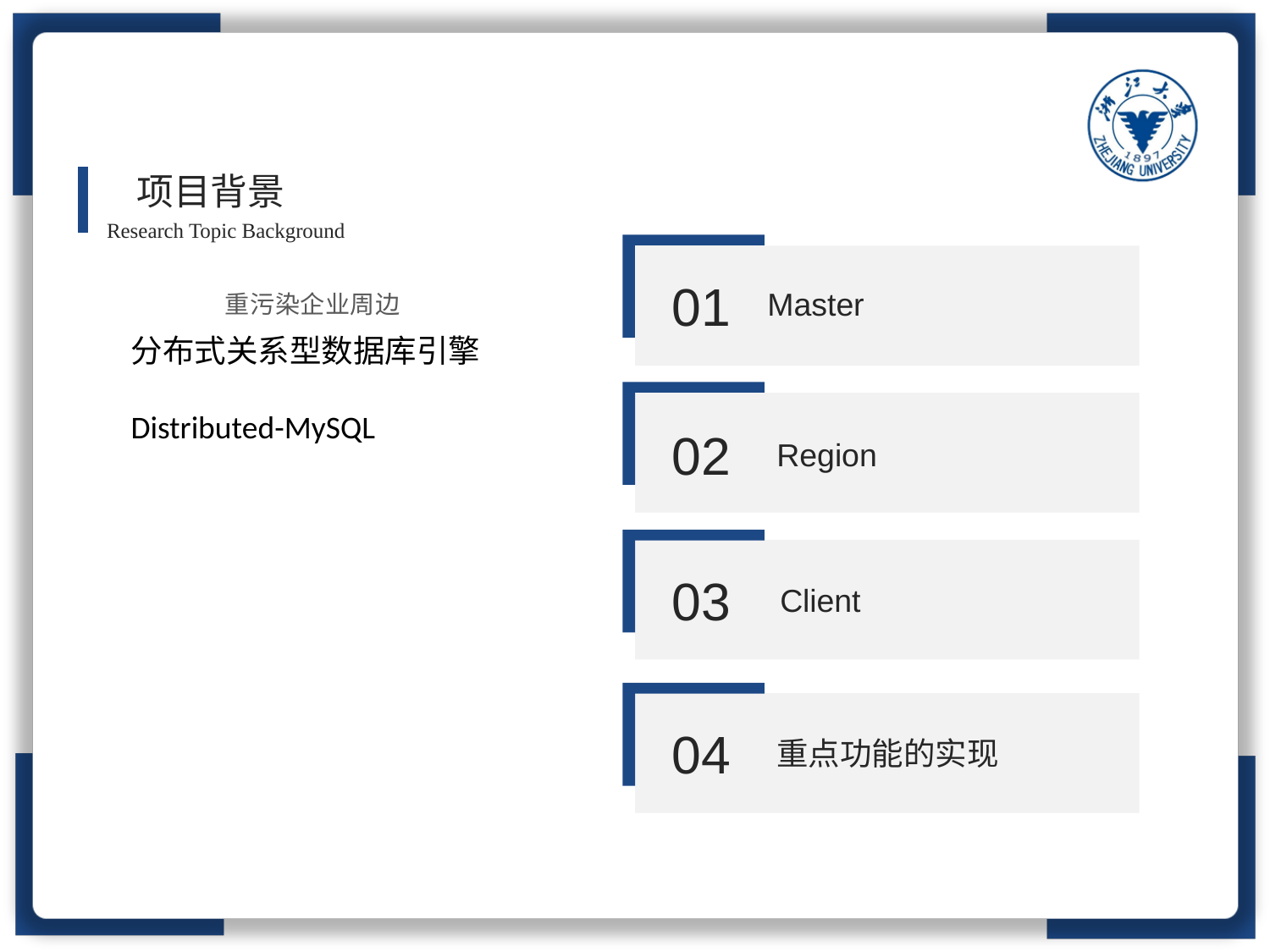

项目背景
Research Topic Background

### Chart: 重污染企业周边

| Category |
|---|
01
Master
分布式关系型数据库引擎

Distributed-MySQL

02
Region

03
Client

04
重点功能的实现